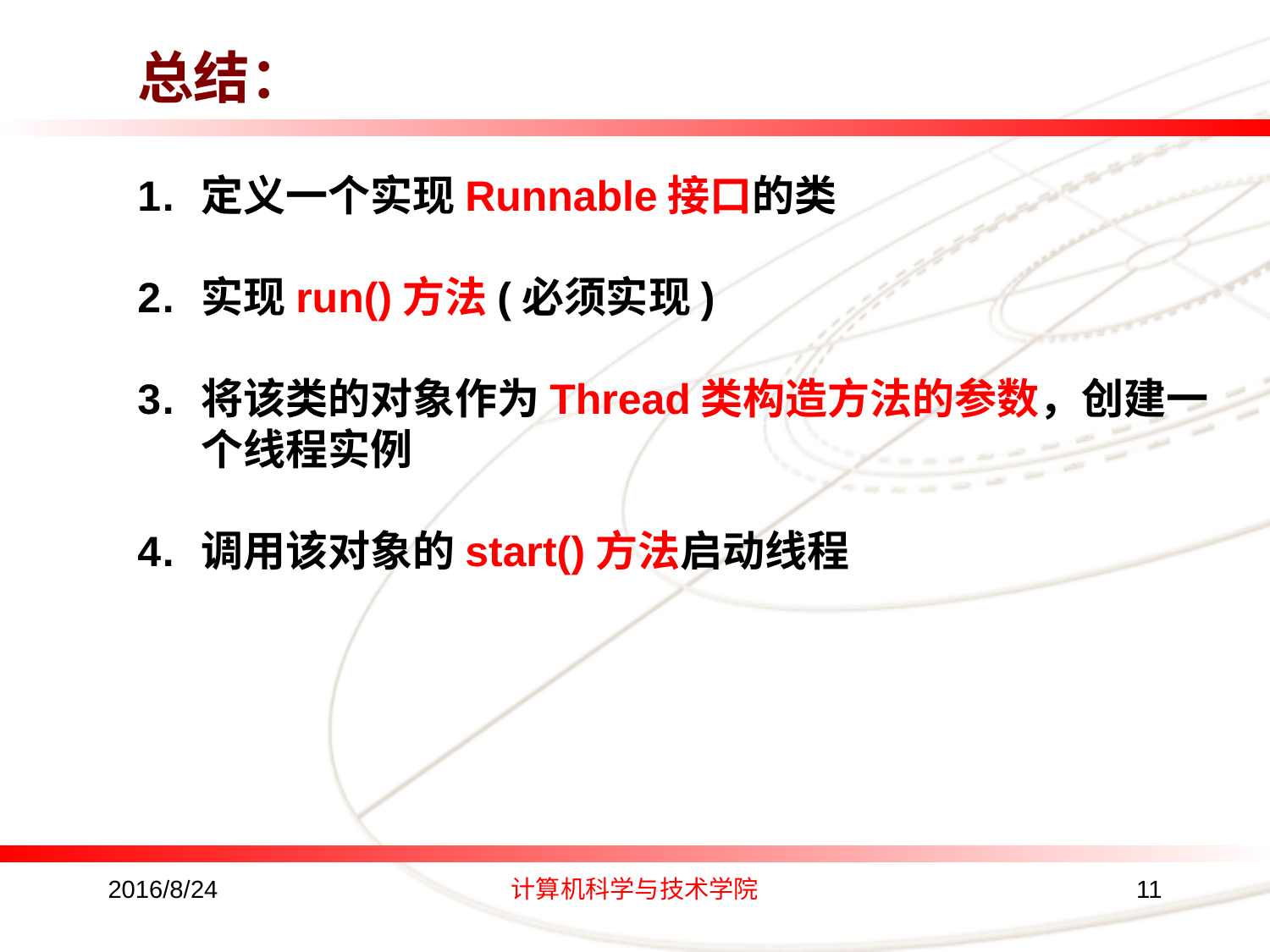

总结：

定义一个实现Runnable接口的类

实现run()方法(必须实现)

将该类的对象作为Thread类构造方法的参数，创建一个线程实例

调用该对象的start()方法启动线程
2016/8/24
计算机科学与技术学院
11